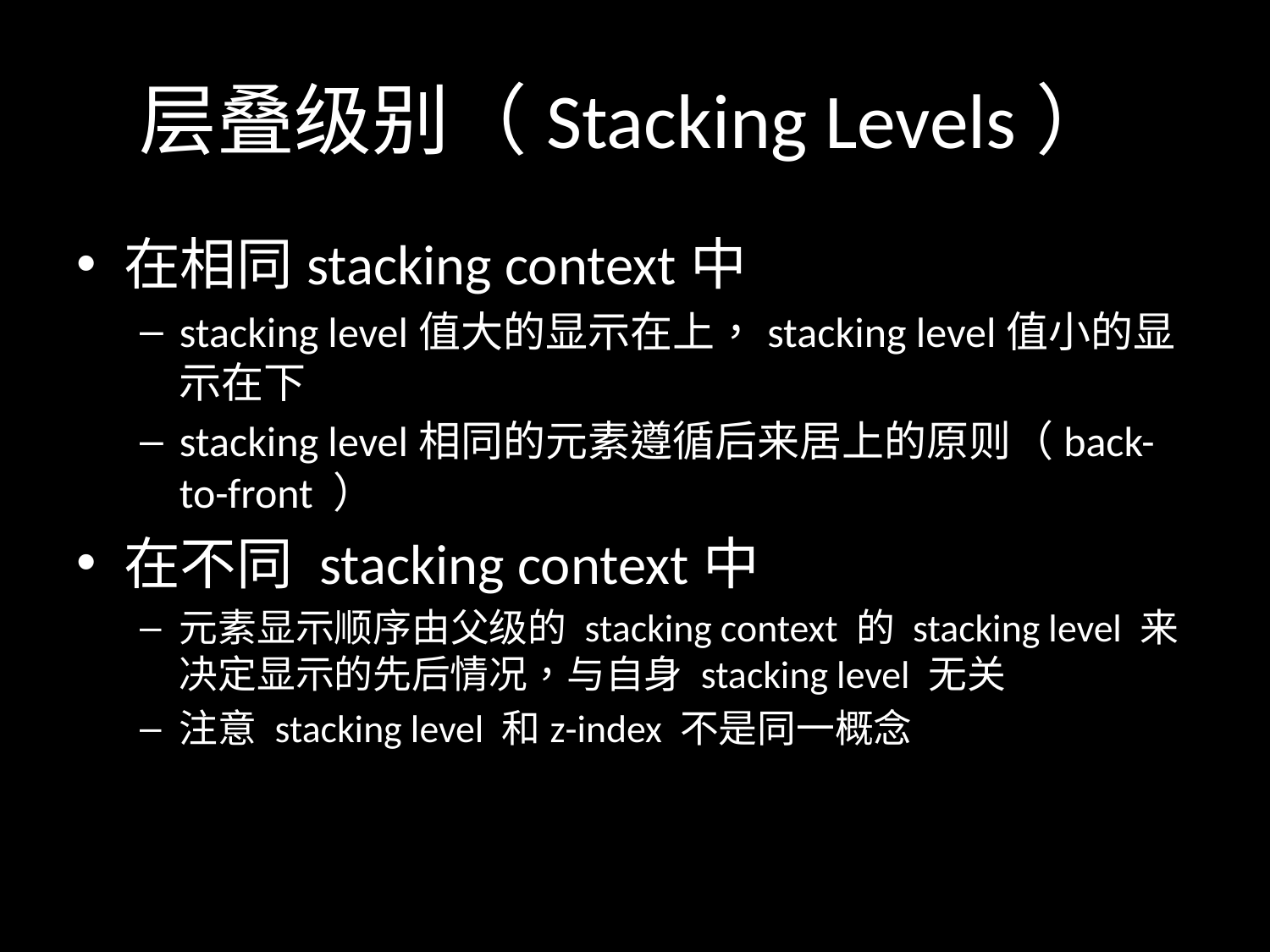

# 层叠级别（Stacking Levels）
在相同stacking context中
stacking level值大的显示在上，stacking level值小的显示在下
stacking level相同的元素遵循后来居上的原则（back-to-front ）
在不同 stacking context中
元素显示顺序由父级的 stacking context 的 stacking level 来决定显示的先后情况，与自身 stacking level 无关
注意 stacking level 和z-index 不是同一概念